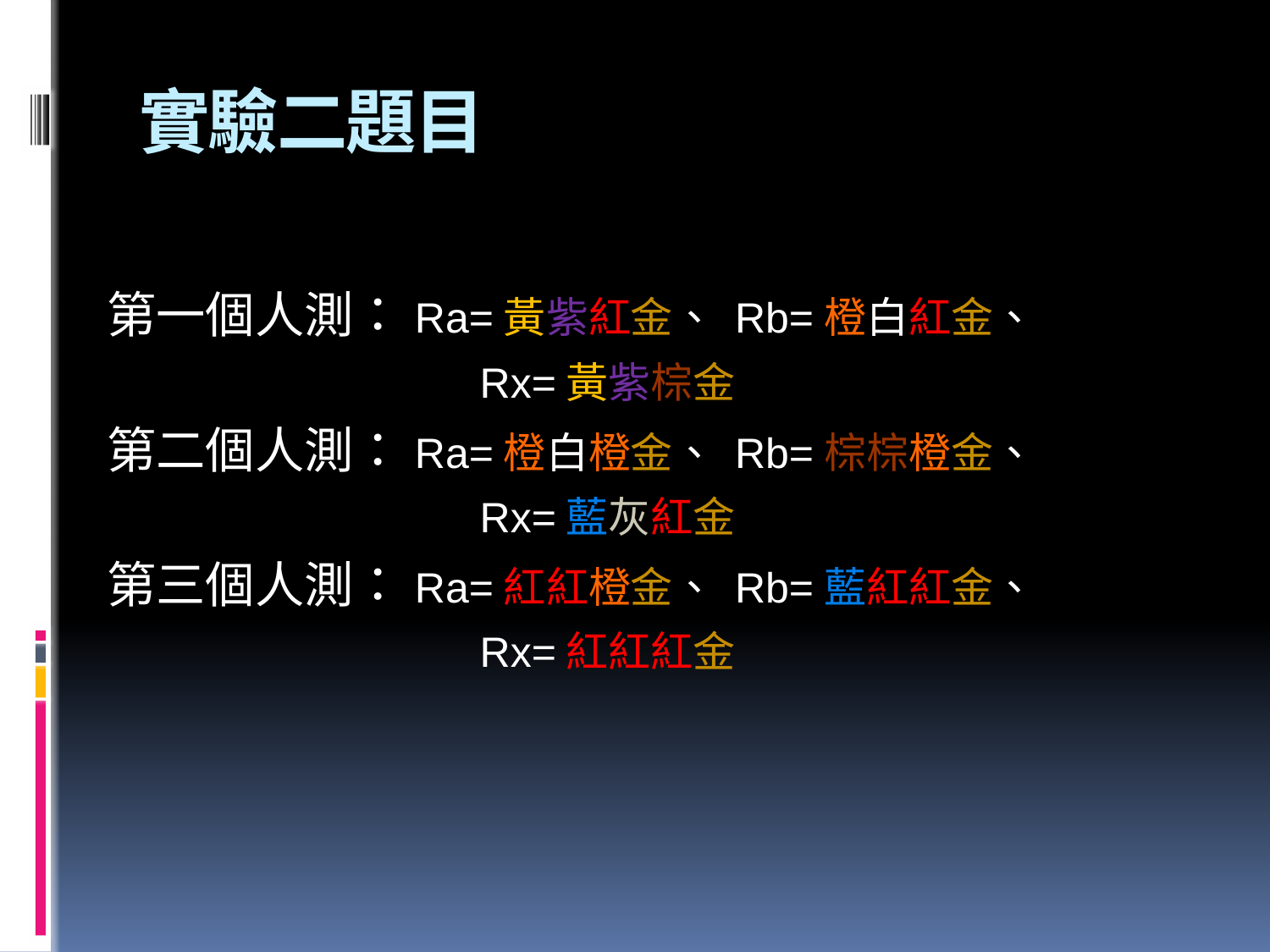

# 實驗二題目

第一個人測：Ra=黃紫紅金、 Rb=橙白紅金、
			      Rx=黃紫棕金
第二個人測：Ra=橙白橙金、 Rb=棕棕橙金、
			      Rx=藍灰紅金
第三個人測：Ra=紅紅橙金、 Rb=藍紅紅金、
			      Rx=紅紅紅金